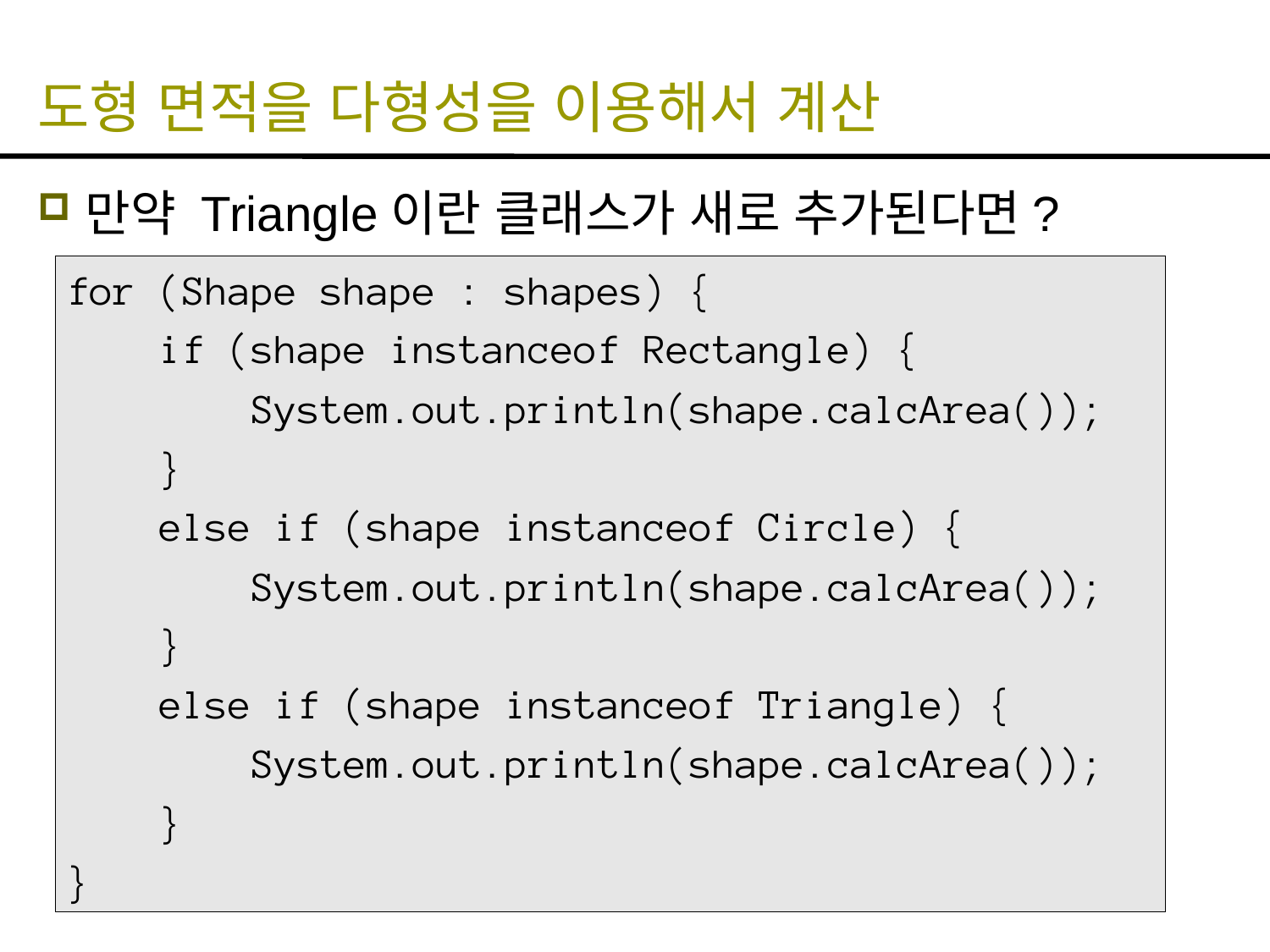

# 도형 면적을 다형성을 이용해서 계산
만약 Triangle이란 클래스가 새로 추가된다면?
for (Shape shape : shapes) {
    if (shape instanceof Rectangle) {
        System.out.println(shape.calcArea());
    }
    else if (shape instanceof Circle) {
        System.out.println(shape.calcArea());
    }
    else if (shape instanceof Triangle) {
        System.out.println(shape.calcArea());
    }
}